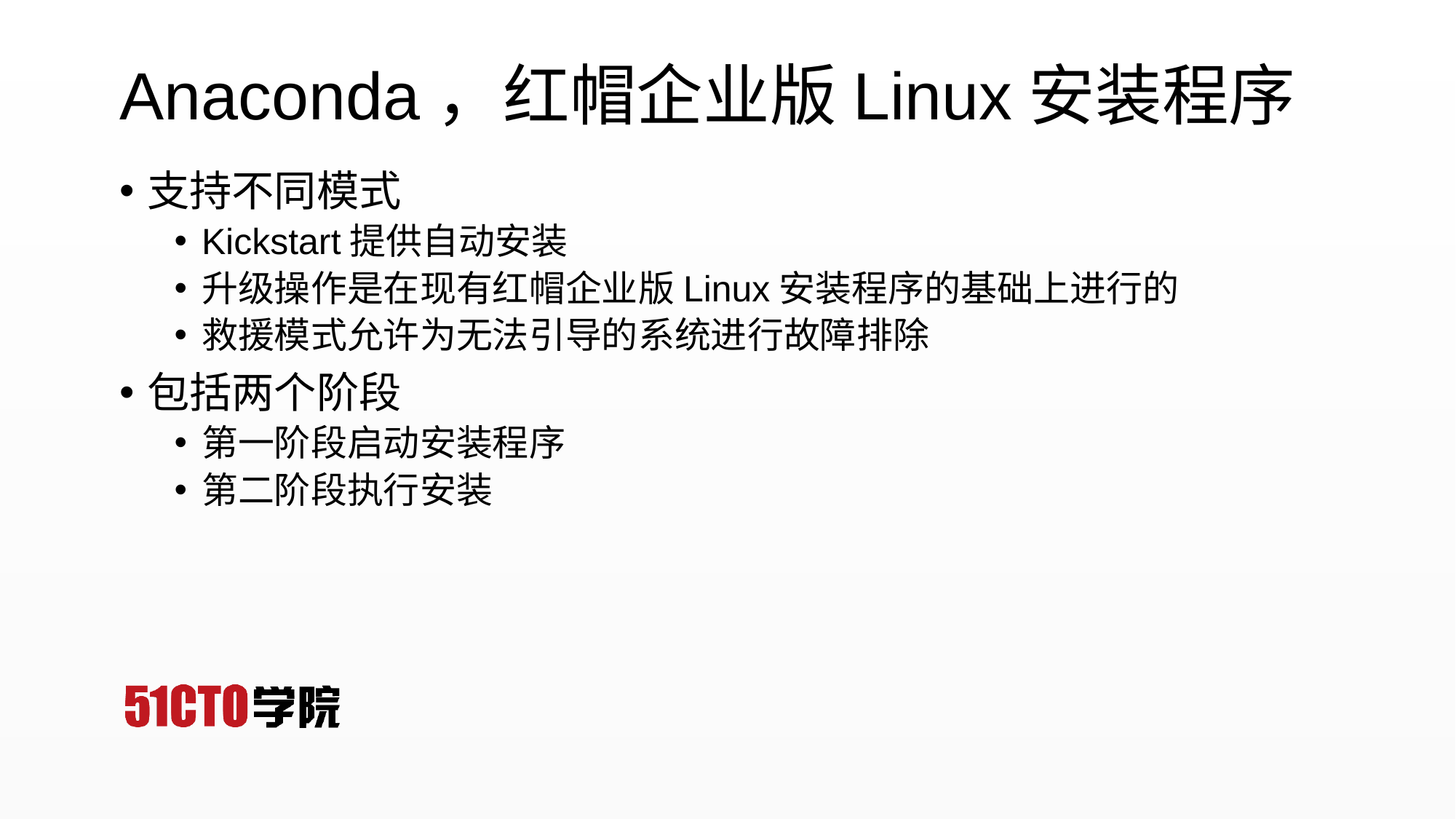

# Anaconda，红帽企业版Linux安装程序
支持不同模式
Kickstart提供自动安装
升级操作是在现有红帽企业版Linux安装程序的基础上进行的
救援模式允许为无法引导的系统进行故障排除
包括两个阶段
第一阶段启动安装程序
第二阶段执行安装